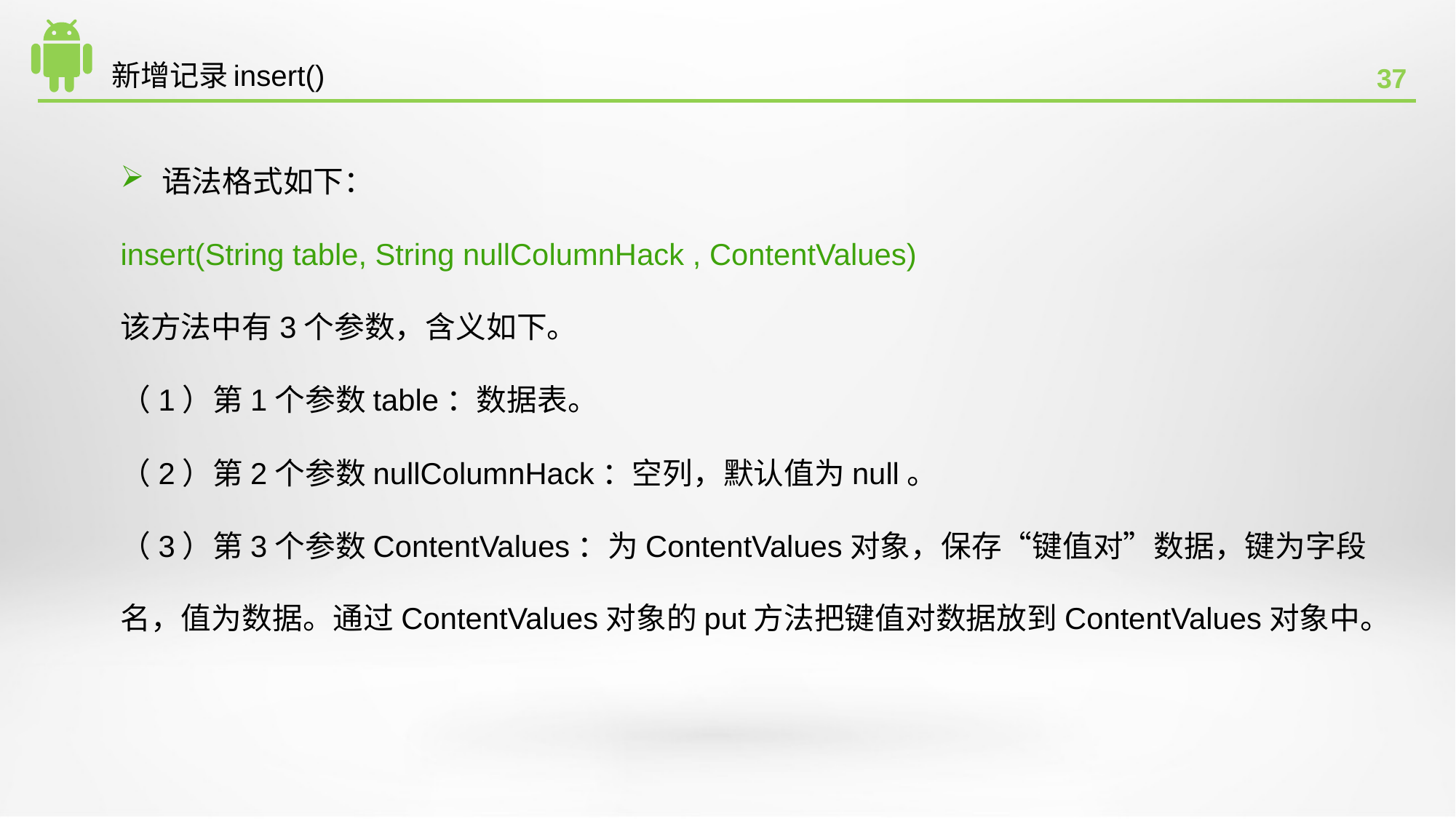

# 新增记录insert()
语法格式如下：
insert(String table, String nullColumnHack , ContentValues)
该方法中有3个参数，含义如下。
（1）第1个参数table：数据表。
（2）第2个参数nullColumnHack：空列，默认值为null。
（3）第3个参数ContentValues：为ContentValues对象，保存“键值对”数据，键为字段名，值为数据。通过ContentValues对象的put方法把键值对数据放到ContentValues对象中。